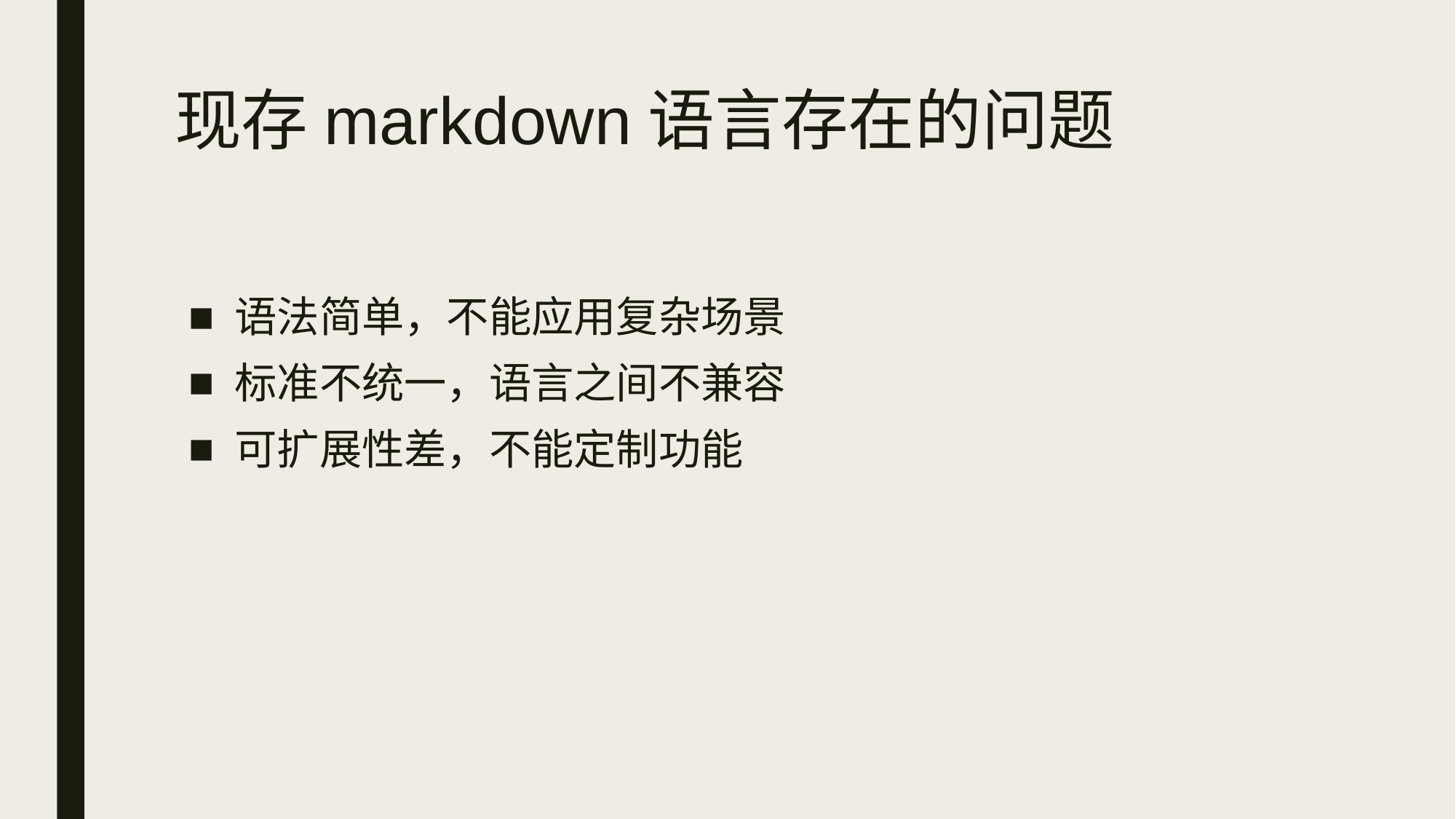

# 现存markdown语言存在的问题
语法简单，不能应用复杂场景
标准不统一，语言之间不兼容
可扩展性差，不能定制功能